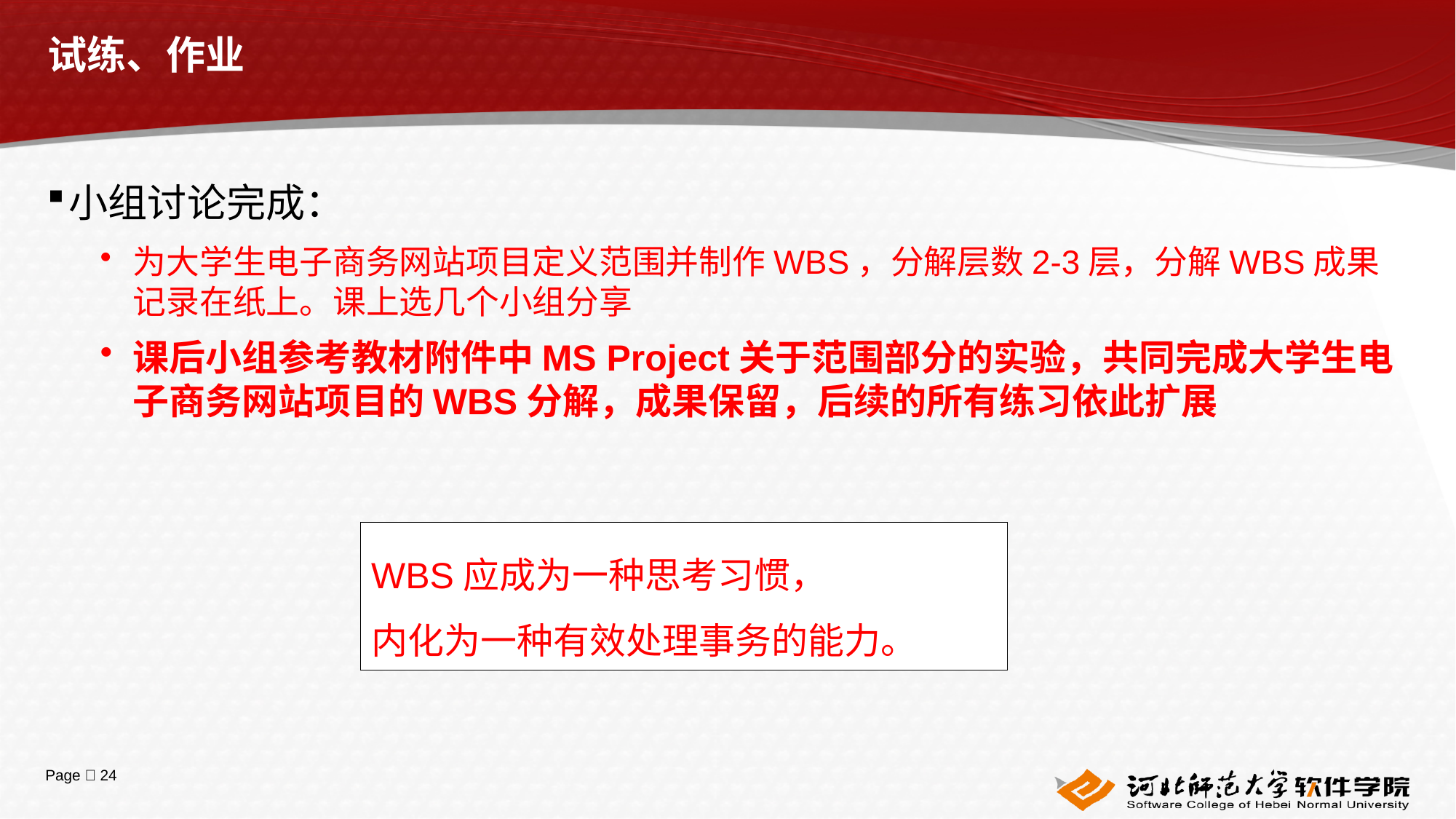

# 试练、作业
小组讨论完成：
为大学生电子商务网站项目定义范围并制作WBS，分解层数2-3层，分解WBS成果记录在纸上。课上选几个小组分享
课后小组参考教材附件中MS Project关于范围部分的实验，共同完成大学生电子商务网站项目的WBS分解，成果保留，后续的所有练习依此扩展

WBS应成为一种思考习惯，
内化为一种有效处理事务的能力。